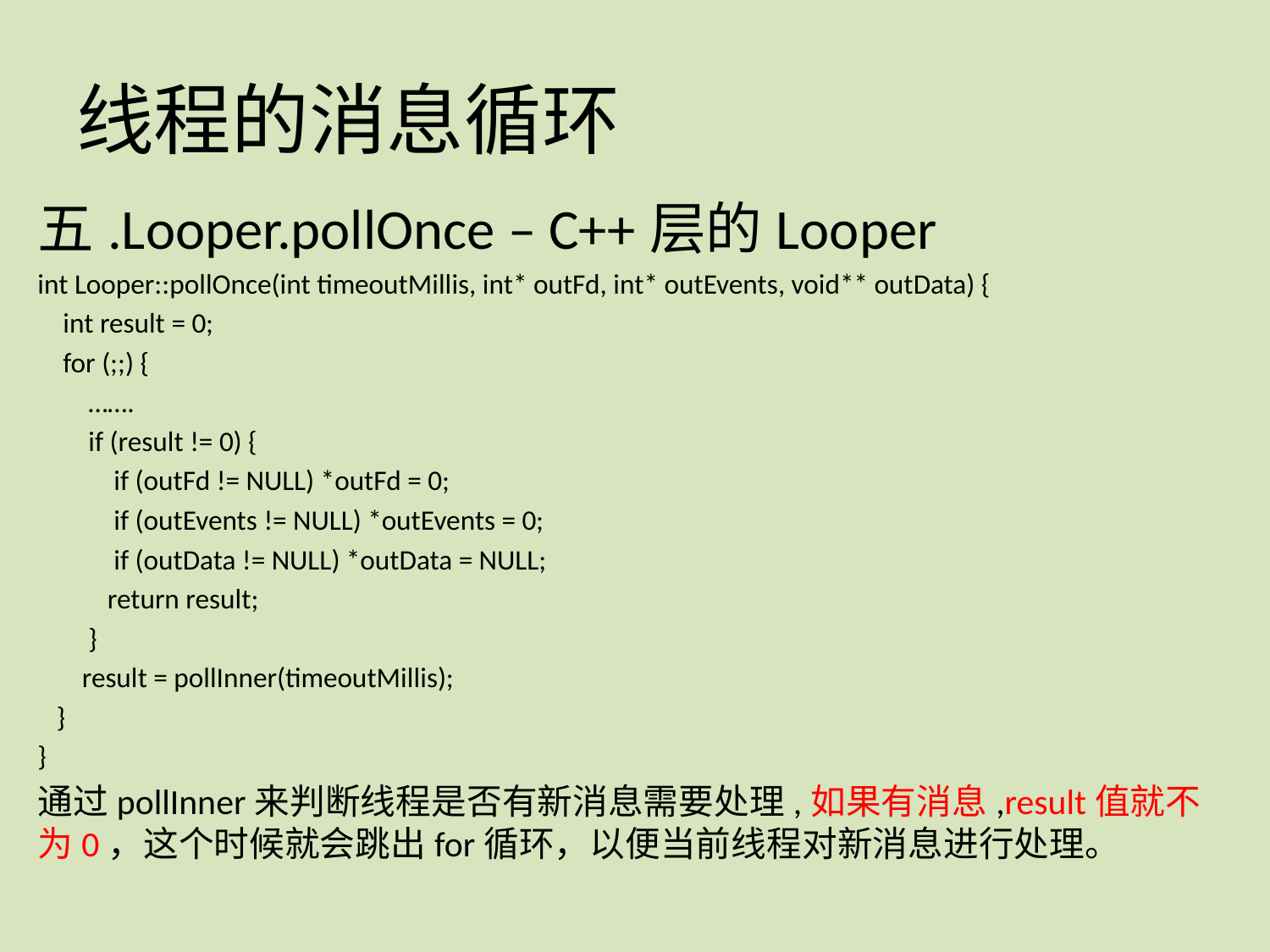

# 线程的消息循环
五.Looper.pollOnce – C++层的Looper
int Looper::pollOnce(int timeoutMillis, int* outFd, int* outEvents, void** outData) {
    int result = 0;
    for (;;) {
        …….
        if (result != 0) {
            if (outFd != NULL) *outFd = 0;
            if (outEvents != NULL) *outEvents = 0;
            if (outData != NULL) *outData = NULL;
           return result;
        }
       result = pollInner(timeoutMillis);
   }
}
通过pollInner来判断线程是否有新消息需要处理,如果有消息,result值就不为0，这个时候就会跳出for循环，以便当前线程对新消息进行处理。